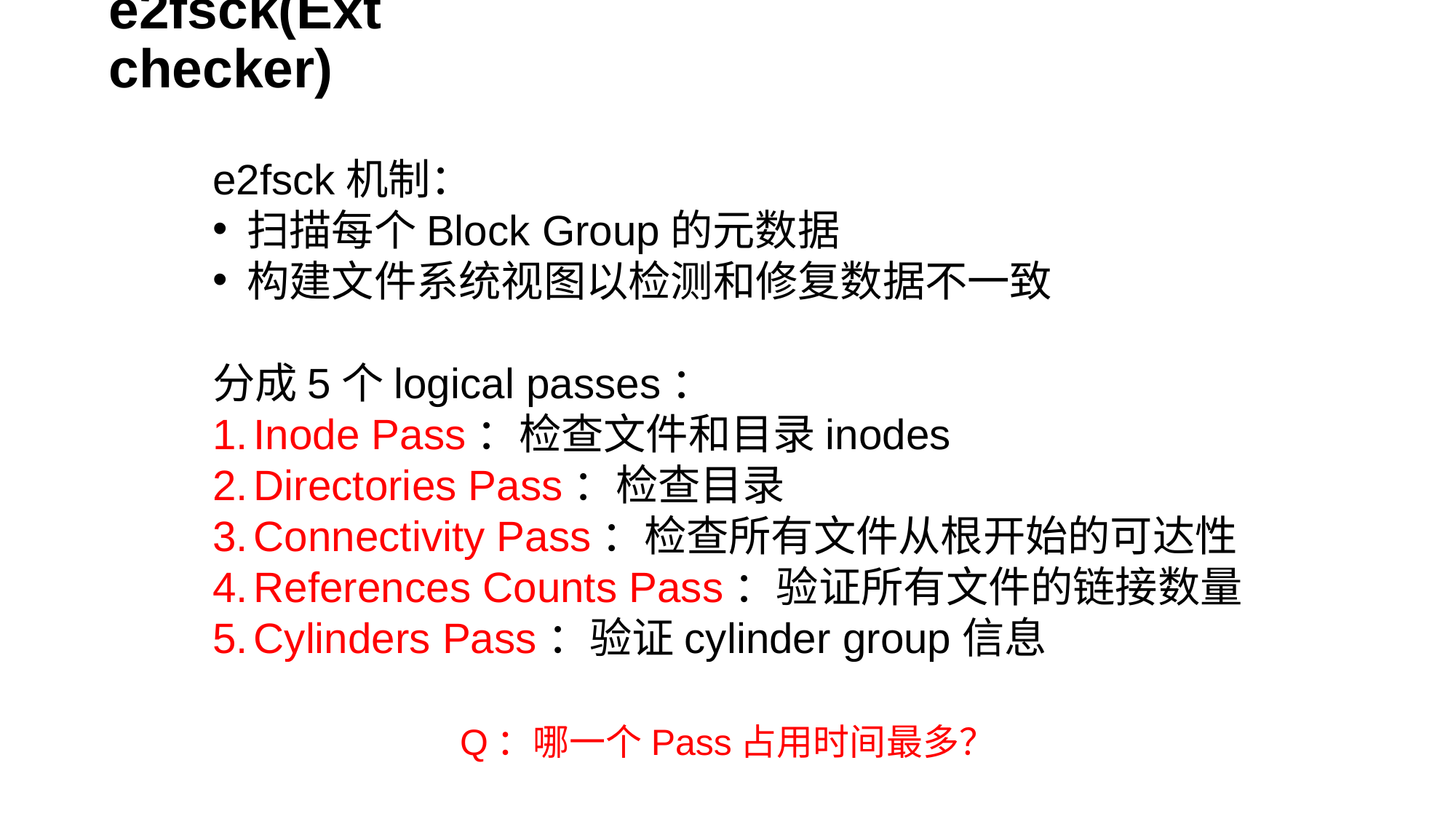

# e2fsck(Ext checker)
e2fsck机制：
扫描每个Block Group的元数据
构建文件系统视图以检测和修复数据不一致

分成5个logical passes：
Inode Pass：检查文件和目录inodes
Directories Pass：检查目录
Connectivity Pass：检查所有文件从根开始的可达性
References Counts Pass：验证所有文件的链接数量
Cylinders Pass：验证cylinder group信息
Q：哪一个Pass占用时间最多？